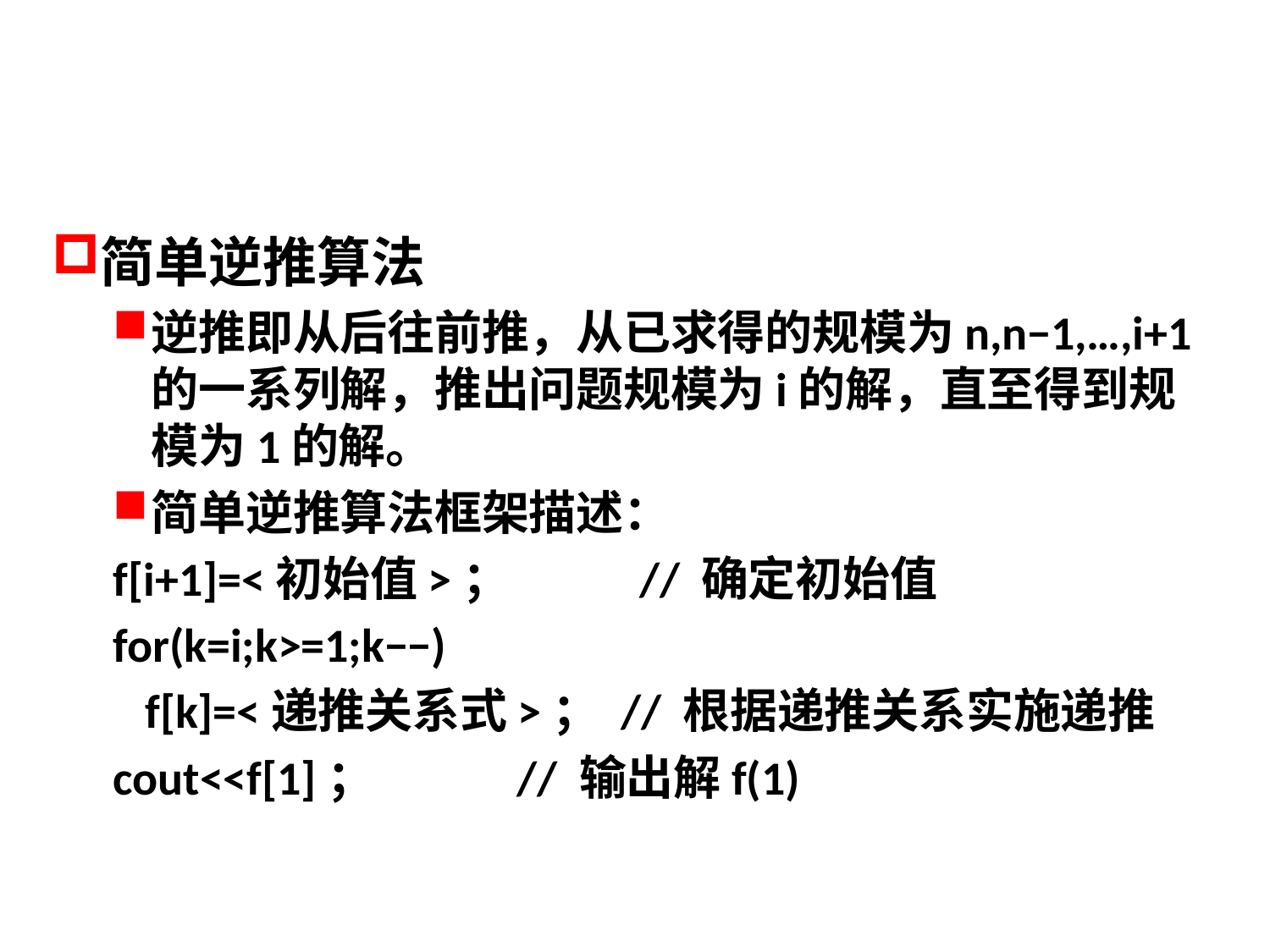

#
简单逆推算法
逆推即从后往前推，从已求得的规模为n,n−1,…,i+1的一系列解，推出问题规模为i的解，直至得到规模为1的解。
简单逆推算法框架描述：
f[i+1]=<初始值>；         	// 确定初始值
for(k=i;k>=1;k−−)
   f[k]=<递推关系式>； // 根据递推关系实施递推
cout<<f[1]；         		// 输出解f(1)